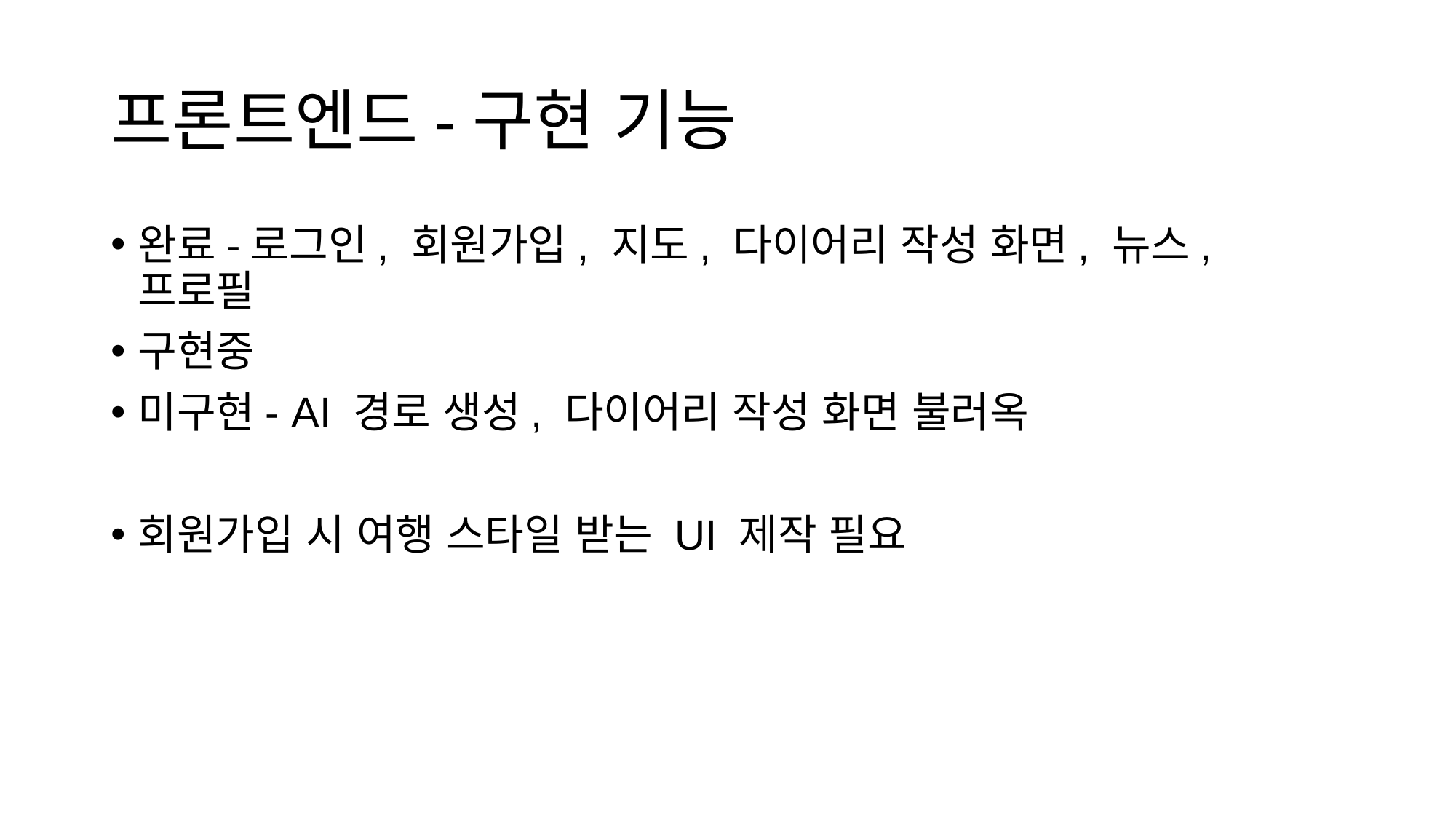

# 프론트엔드-구현 기능
완료-로그인, 회원가입, 지도, 다이어리 작성 화면, 뉴스, 프로필
구현중
미구현- AI 경로 생성, 다이어리 작성 화면 불러옥

회원가입 시 여행 스타일 받는 UI 제작 필요